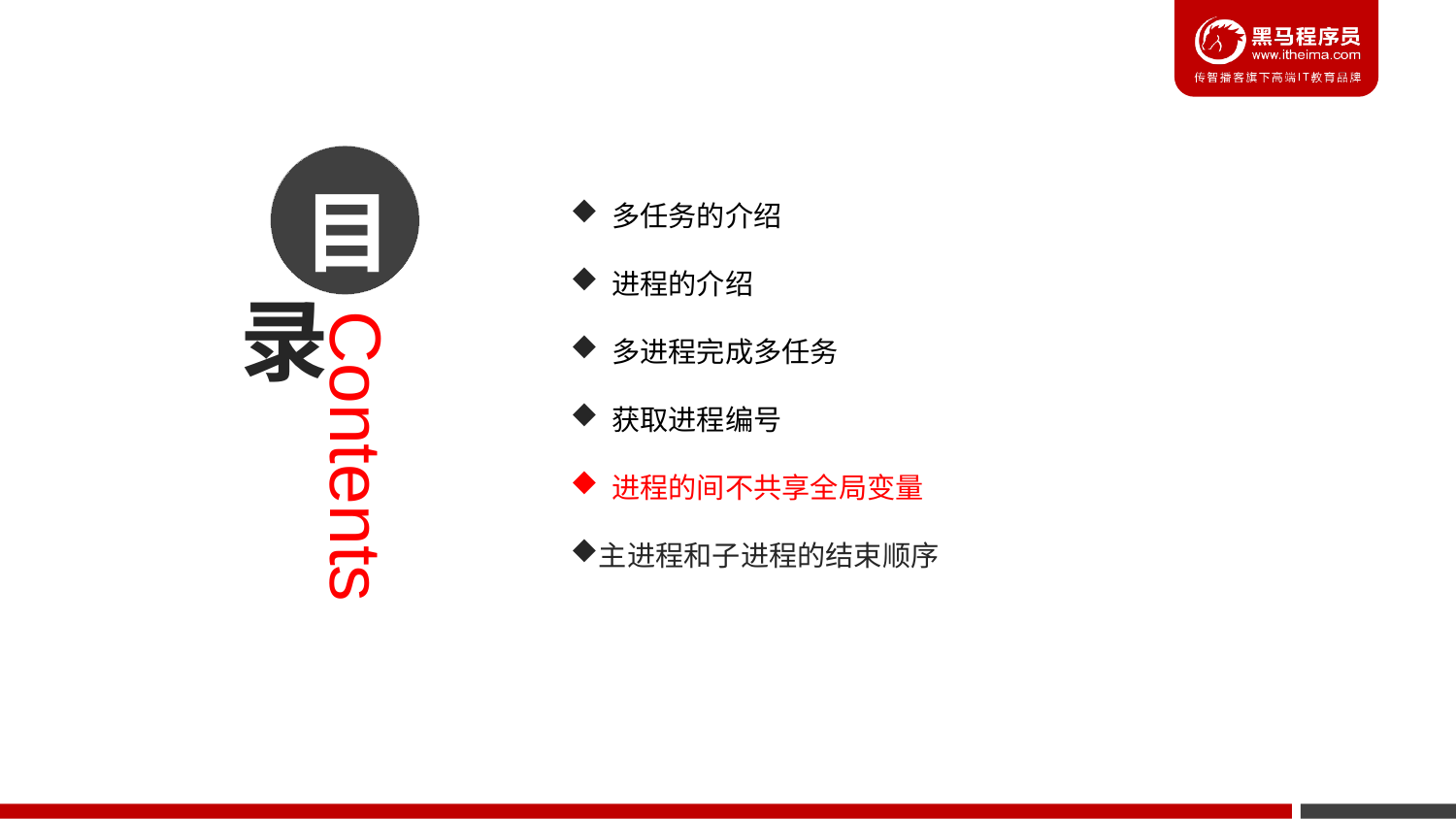

目
 多任务的介绍
 进程的介绍
 多进程完成多任务
 获取进程编号
 进程的间不共享全局变量
主进程和子进程的结束顺序
录
Contents